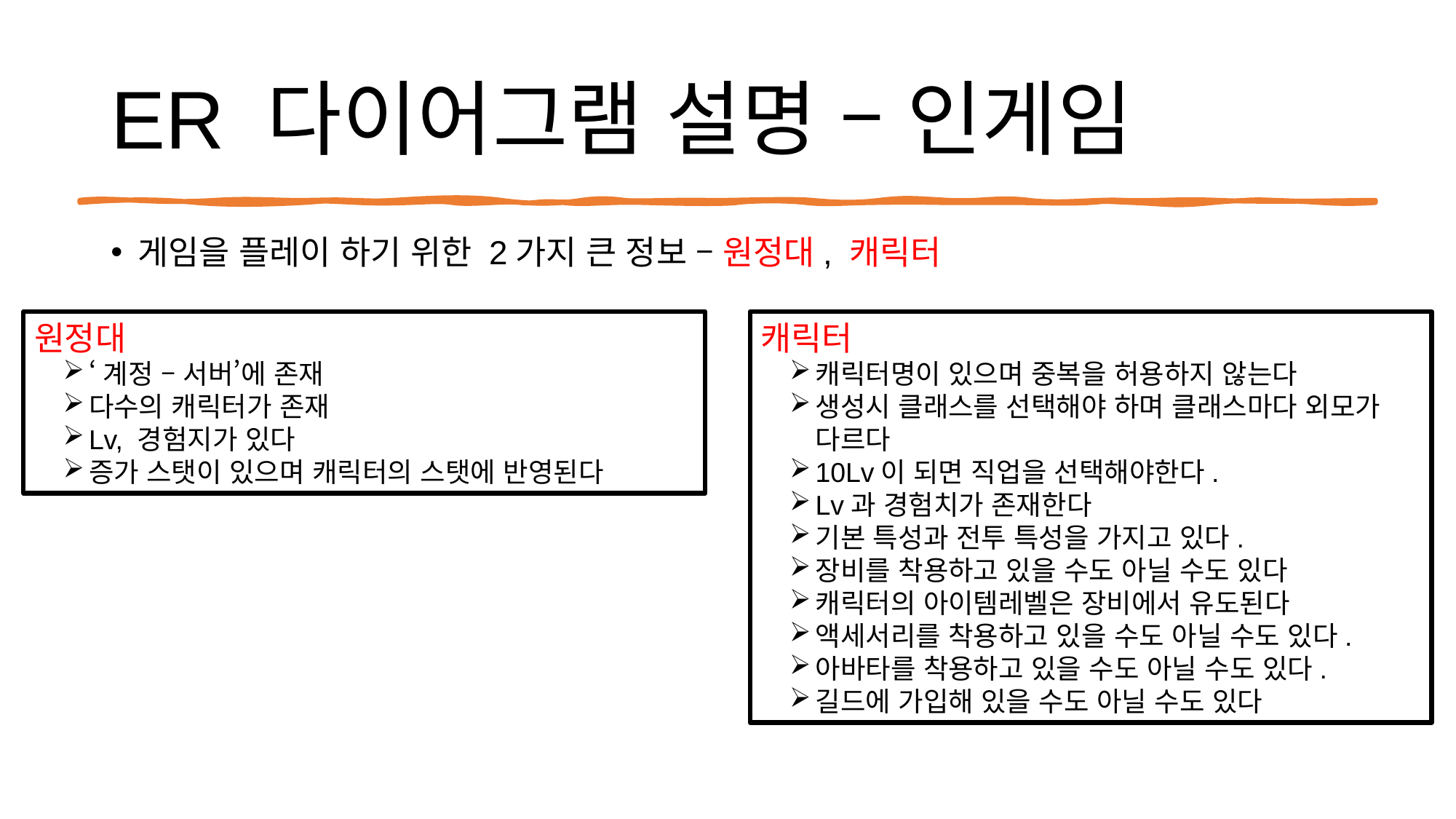

# ER 다이어그램 설명 – 인게임

게임을 플레이 하기 위한 2가지 큰 정보 – 원정대, 캐릭터

원정대
‘계정 – 서버’에 존재
다수의 캐릭터가 존재
Lv, 경험지가 있다
증가 스탯이 있으며 캐릭터의 스탯에 반영된다
캐릭터
캐릭터명이 있으며 중복을 허용하지 않는다
생성시 클래스를 선택해야 하며 클래스마다 외모가 다르다
10Lv이 되면 직업을 선택해야한다.
Lv과 경험치가 존재한다
기본 특성과 전투 특성을 가지고 있다.
장비를 착용하고 있을 수도 아닐 수도 있다
캐릭터의 아이템레벨은 장비에서 유도된다
액세서리를 착용하고 있을 수도 아닐 수도 있다.
아바타를 착용하고 있을 수도 아닐 수도 있다.
길드에 가입해 있을 수도 아닐 수도 있다